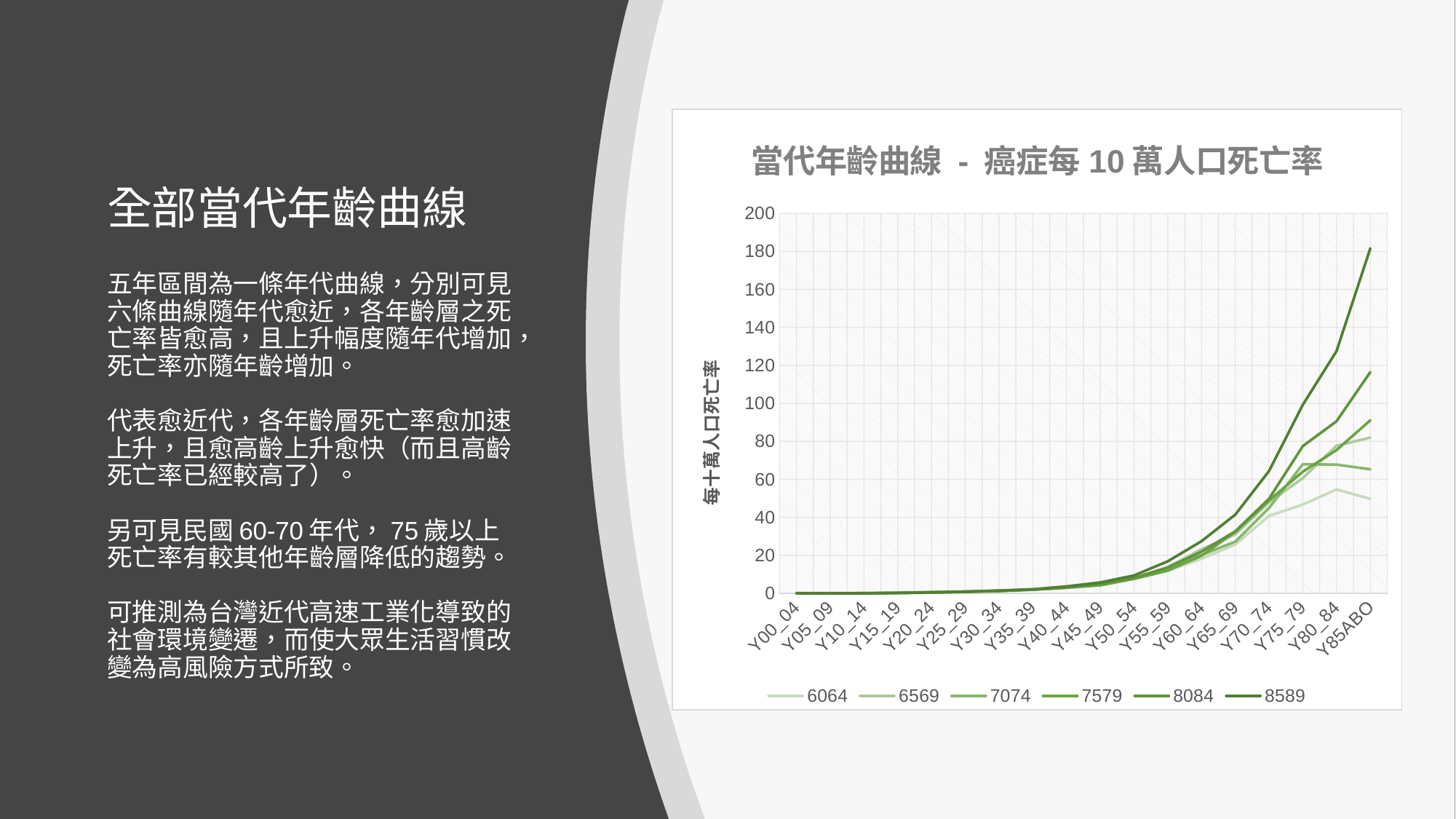

### Chart: 當代年齡曲線 - 癌症每10萬人口死亡率

| Category | 6064 | 6569 | 7074 | 7579 | 8084 | 8589 |
|---|---|---|---|---|---|---|
| Y00_04 | 0.17524375310783843 | 0.09548393859364254 | 0.04074488992869848 | 0.0 | 0.03725917994780485 | 0.0 |
| Y05_09 | 0.0917823489693403 | 0.07508428747585504 | 0.020857541116992243 | 0.0 | 0.0 | 0.0 |
| Y10_14 | 0.050437945111713234 | 0.09181993070961962 | 0.07528195916781816 | 0.03144714411188391 | 0.08078113744284482 | 0.0 |
| Y15_19 | 0.3144611975755909 | 0.24268429457970192 | 0.21494757735656242 | 0.15140956628351215 | 0.2327189394659428 | 0.19280989573449714 |
| Y20_24 | 0.6929411652420189 | 0.6965041044225072 | 0.5474140943821983 | 0.3488985171197319 | 0.489879631131524 | 0.478805565252846 |
| Y25_29 | 1.046094652052322 | 0.9177339313766448 | 0.8801399554550168 | 0.729978339177958 | 0.8319795898767012 | 0.8442984307671997 |
| Y30_34 | 1.3252803315252875 | 1.4211171834693177 | 1.2513548775828451 | 1.363940912738079 | 1.1957220807082252 | 1.4312955167645451 |
| Y35_39 | 1.9120082160392073 | 2.145595796192673 | 2.0389031034185745 | 1.9616089802733467 | 1.8873065524910242 | 2.0788135678207182 |
| Y40_44 | 2.7818103550297253 | 3.682088043238641 | 3.0315012521418216 | 3.027661153835358 | 3.0766461148092072 | 3.5941772275098782 |
| Y45_49 | 4.180476086118846 | 5.736030295880349 | 5.427852272761693 | 4.254006979466844 | 4.933203674788264 | 5.695890083984066 |
| Y50_54 | 7.5927185828790185 | 7.904629303132989 | 7.661468232366628 | 7.667827724193677 | 8.148194602690827 | 9.410318169737504 |
| Y55_59 | 11.816020576692612 | 13.827467858210104 | 13.256186642604764 | 11.985007142677643 | 13.606857856359605 | 16.851580602752033 |
| Y60_64 | 18.220627964577055 | 23.180281755843826 | 20.17923484665583 | 19.785854103608624 | 21.916020446164037 | 27.463277841276287 |
| Y65_69 | 25.685946210353247 | 31.043361548875797 | 27.237938464867636 | 32.400342157698894 | 32.657978853381984 | 41.444512699900976 |
| Y70_74 | 40.76361966837596 | 47.92885699771939 | 44.94019228813882 | 48.85641100804735 | 49.79801962374613 | 64.41422106390631 |
| Y75_79 | 46.71994901314235 | 60.6335019784633 | 67.92971996904468 | 64.04782237403928 | 77.49619093483581 | 99.24359284108016 |
| Y80_84 | 54.68000048604445 | 77.71657848244826 | 67.75673450182332 | 75.42828065174537 | 90.58020271010373 | 127.50141382616138 |
| Y85ABO | 49.716678670907456 | 81.94275135433158 | 65.28398533621252 | 91.08828462640336 | 116.46091904302399 | 181.63505987070337 |
# 全部當代年齡曲線
五年區間為一條年代曲線，分別可見六條曲線隨年代愈近，各年齡層之死亡率皆愈高，且上升幅度隨年代增加，死亡率亦隨年齡增加。
代表愈近代，各年齡層死亡率愈加速上升，且愈高齡上升愈快（而且高齡死亡率已經較高了）。
另可見民國60-70年代，75歲以上死亡率有較其他年齡層降低的趨勢。
可推測為台灣近代高速工業化導致的社會環境變遷，而使大眾生活習慣改變為高風險方式所致。